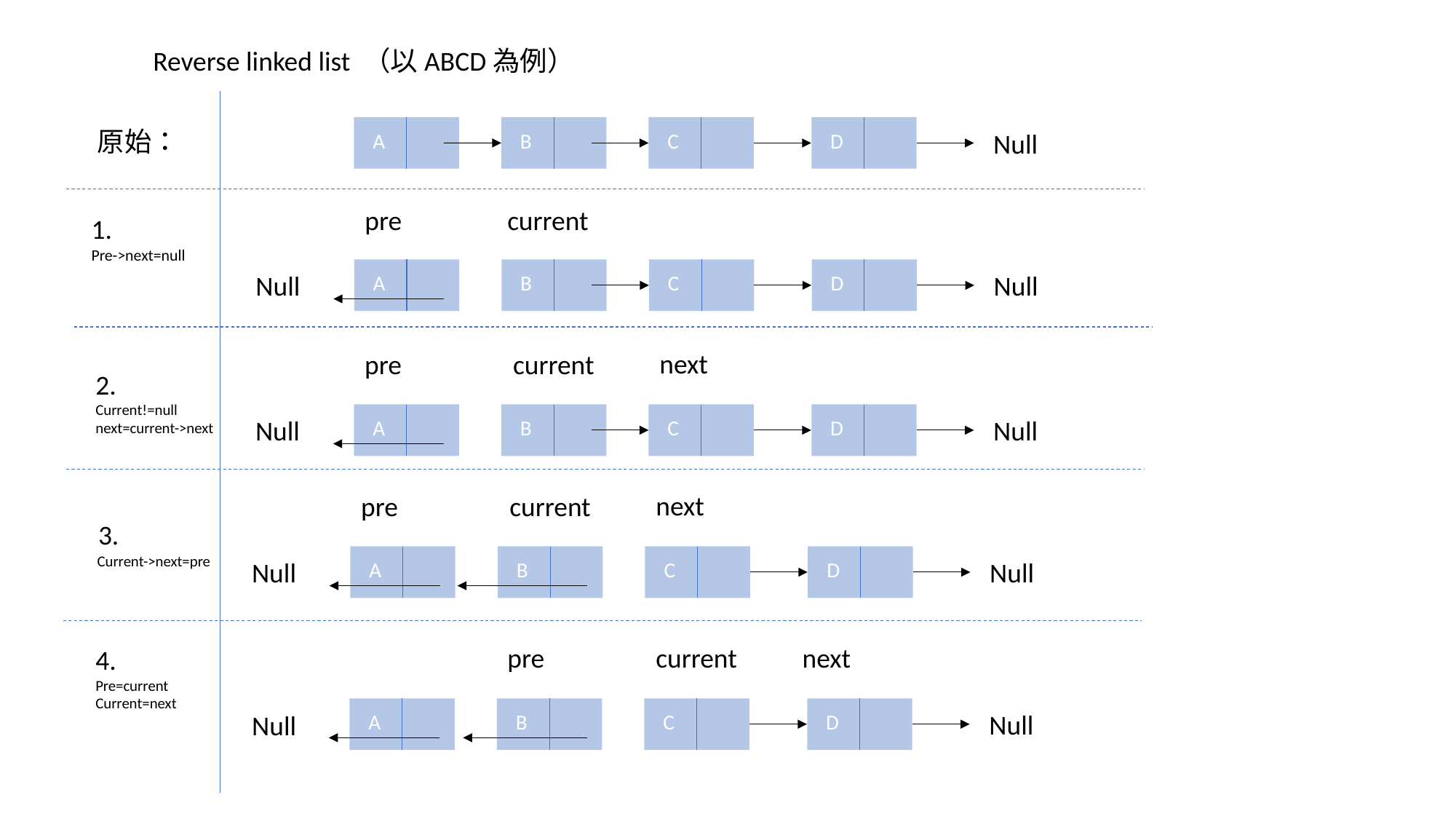

Reverse linked list （以ABCD為例）
    A
    B
    C
    D
原始：
Null
pre
current
1.
Pre->next=null
    A
    B
    C
    D
Null
Null
next
pre
current
2.
Current!=null
next=current->next
    A
    B
    C
    D
Null
Null
next
pre
current
3.
Current->next=pre
    A
    B
    C
    D
Null
Null
next
pre
current
4.
Pre=current
Current=next
    A
    B
    C
    D
Null
Null